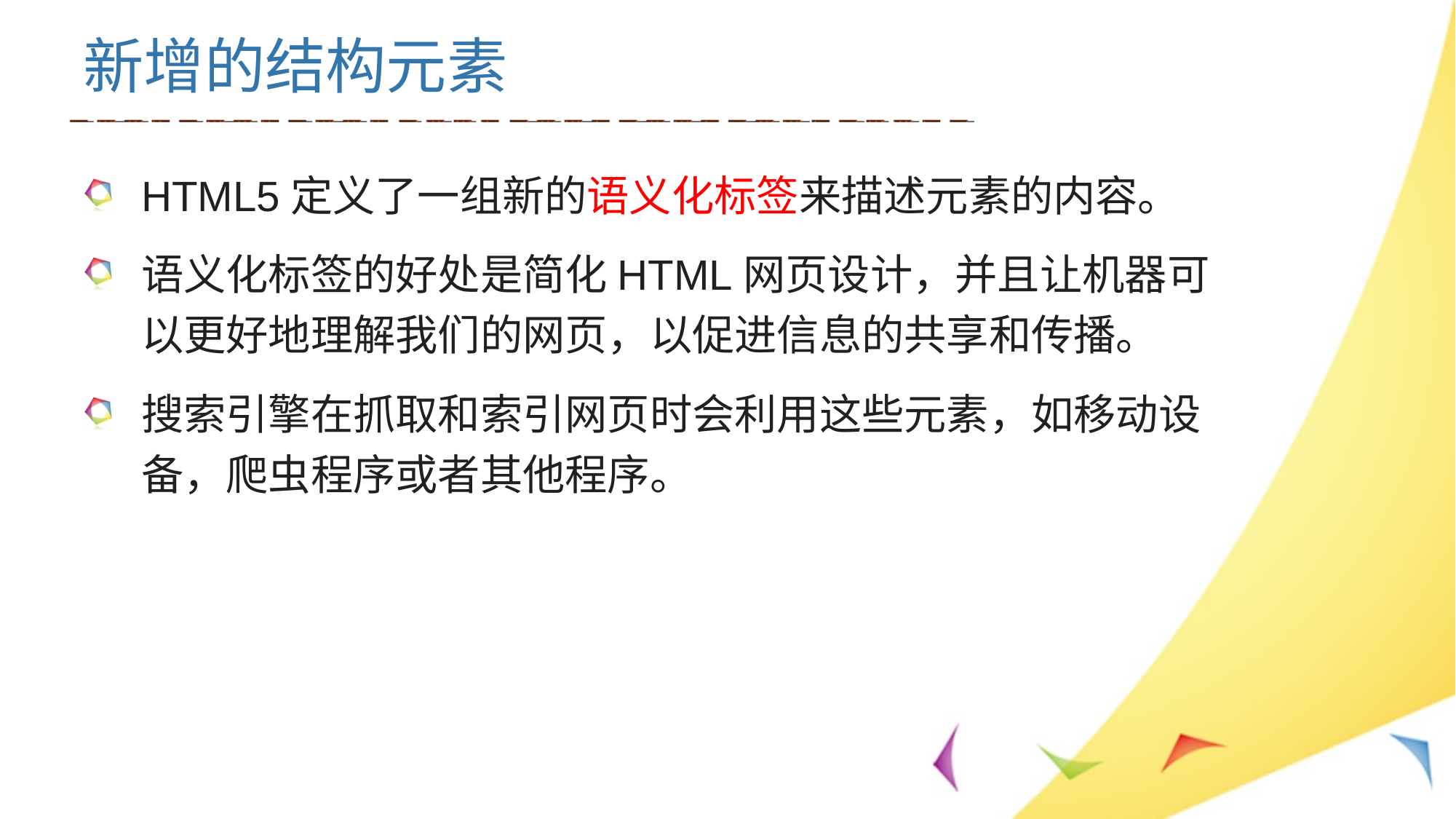

新增的结构元素
HTML5定义了一组新的语义化标签来描述元素的内容。
语义化标签的好处是简化HTML网页设计，并且让机器可以更好地理解我们的网页，以促进信息的共享和传播。
搜索引擎在抓取和索引网页时会利用这些元素，如移动设备，爬虫程序或者其他程序。